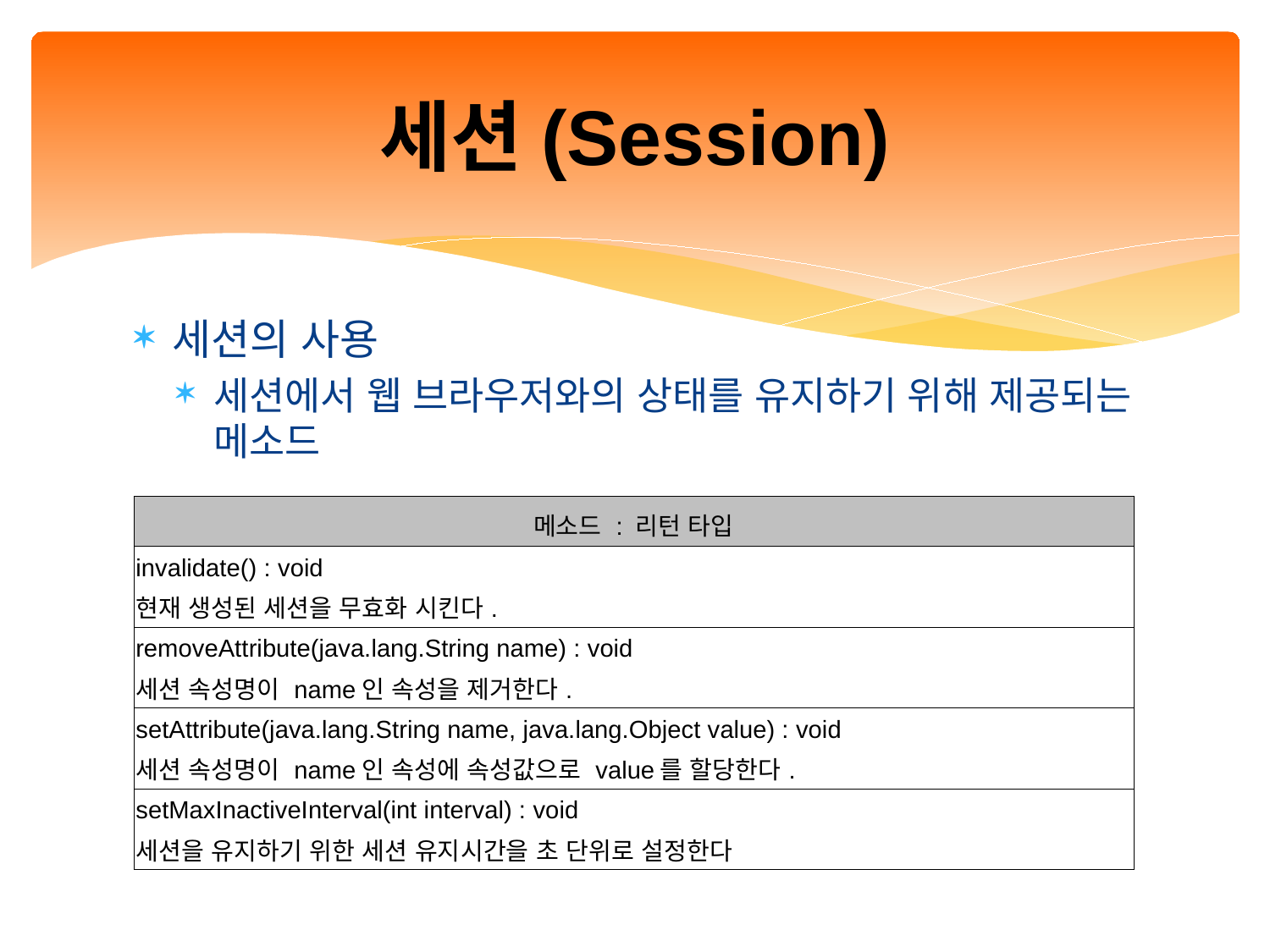

# 세션(Session)
세션의 사용
세션에서 웹 브라우저와의 상태를 유지하기 위해 제공되는 메소드
| 메소드 : 리턴 타입 |
| --- |
| invalidate() : void 현재 생성된 세션을 무효화 시킨다. |
| removeAttribute(java.lang.String name) : void 세션 속성명이 name인 속성을 제거한다. |
| setAttribute(java.lang.String name, java.lang.Object value) : void 세션 속성명이 name인 속성에 속성값으로 value를 할당한다. |
| setMaxInactiveInterval(int interval) : void 세션을 유지하기 위한 세션 유지시간을 초 단위로 설정한다 |